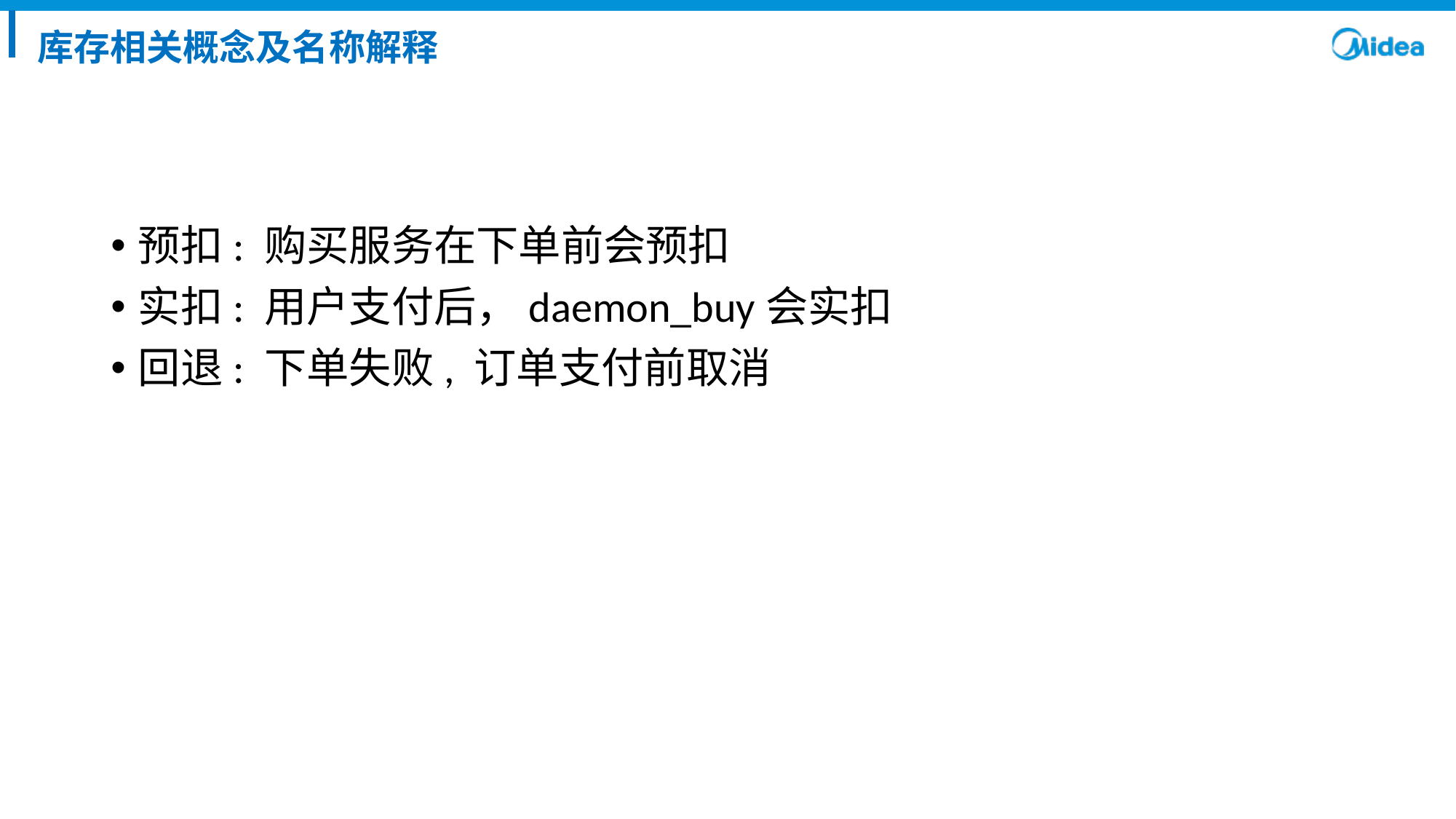

库存相关概念及名称解释

预扣: 购买服务在下单前会预扣
实扣: 用户支付后，daemon_buy会实扣
回退: 下单失败, 订单支付前取消